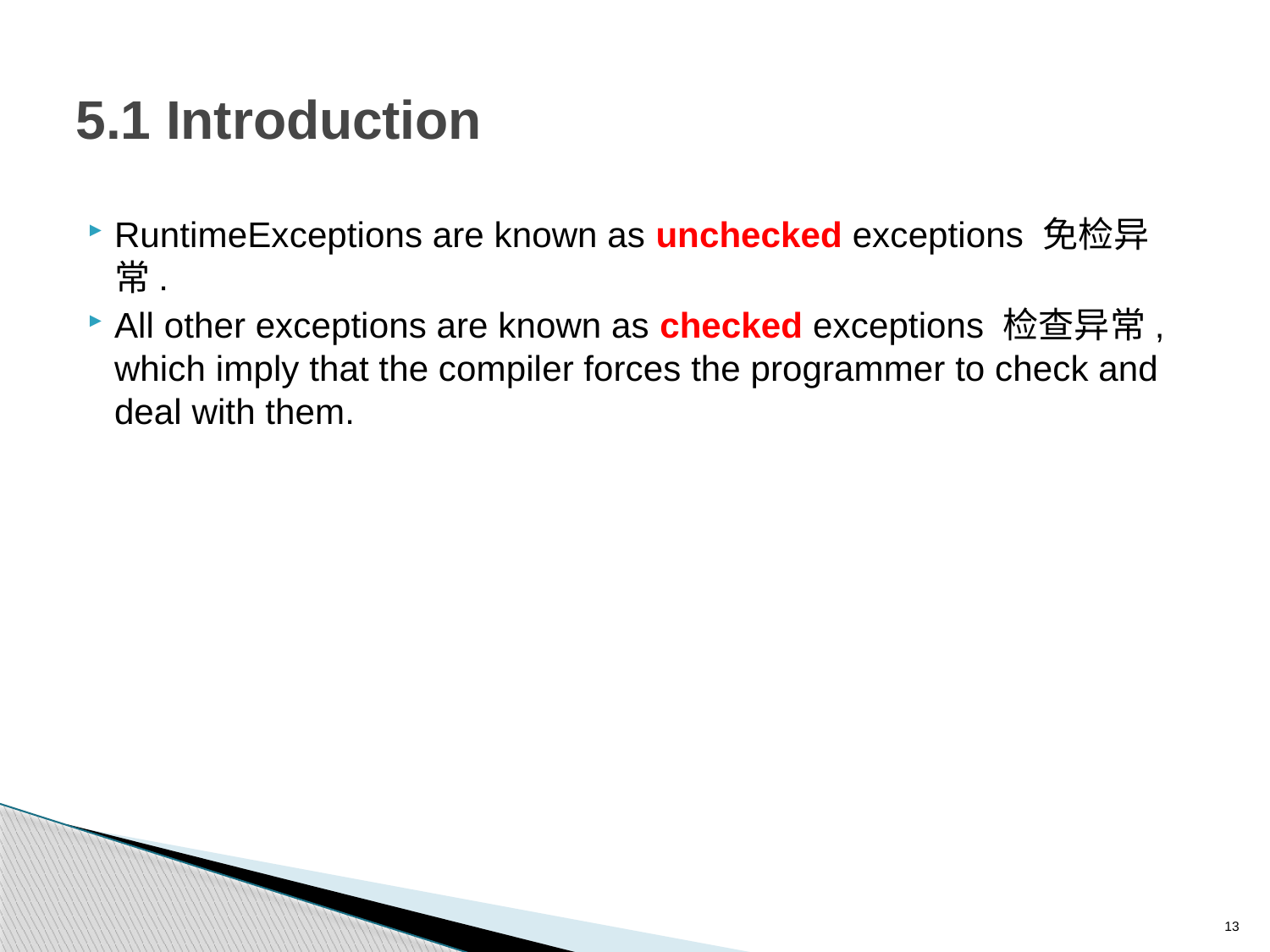

# 5.1 Introduction
RuntimeExceptions are known as unchecked exceptions 免检异常.
All other exceptions are known as checked exceptions 检查异常, which imply that the compiler forces the programmer to check and deal with them.
13